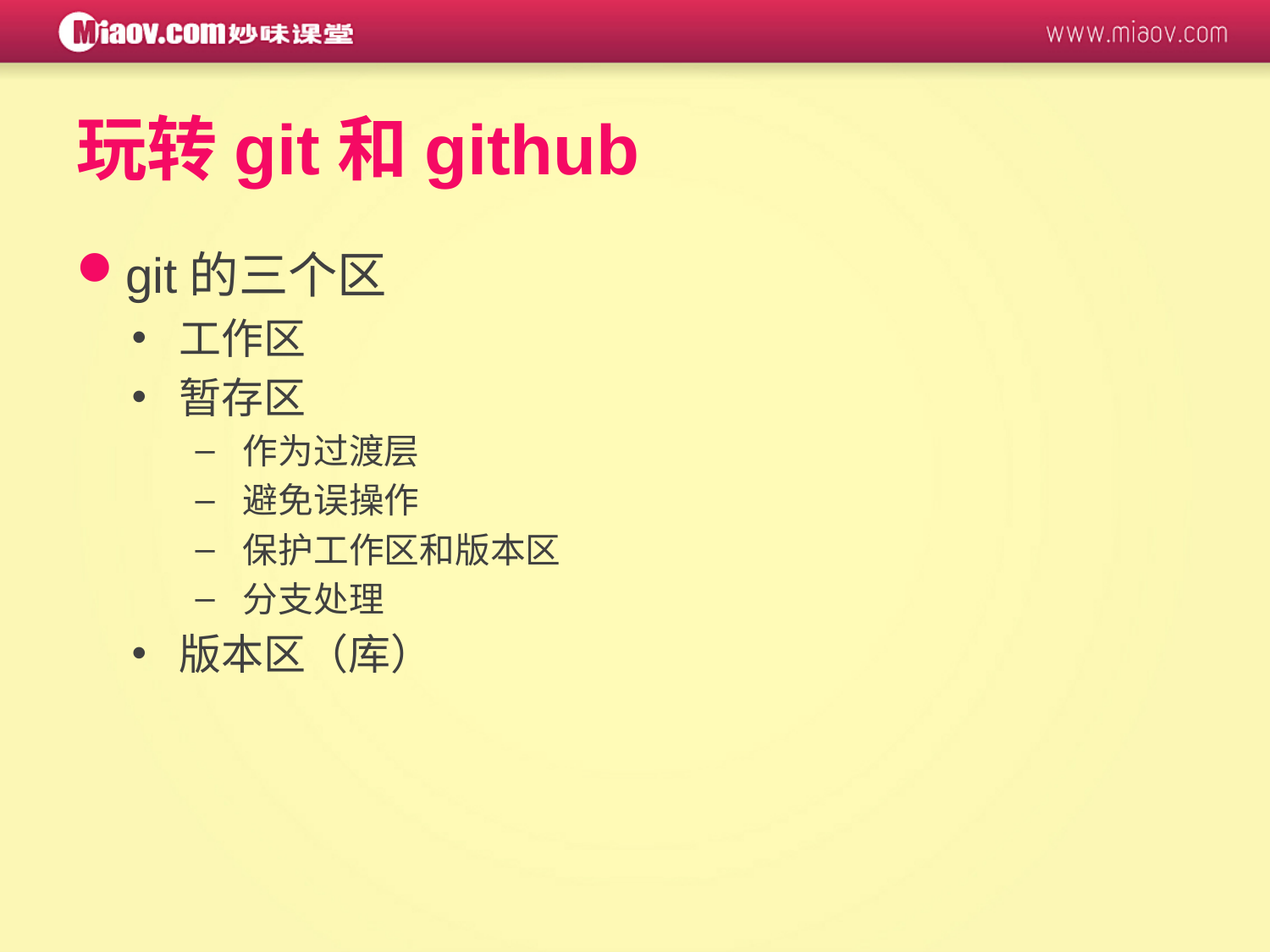

# 玩转git和github
git的三个区
工作区
暂存区
作为过渡层
避免误操作
保护工作区和版本区
分支处理
版本区（库）